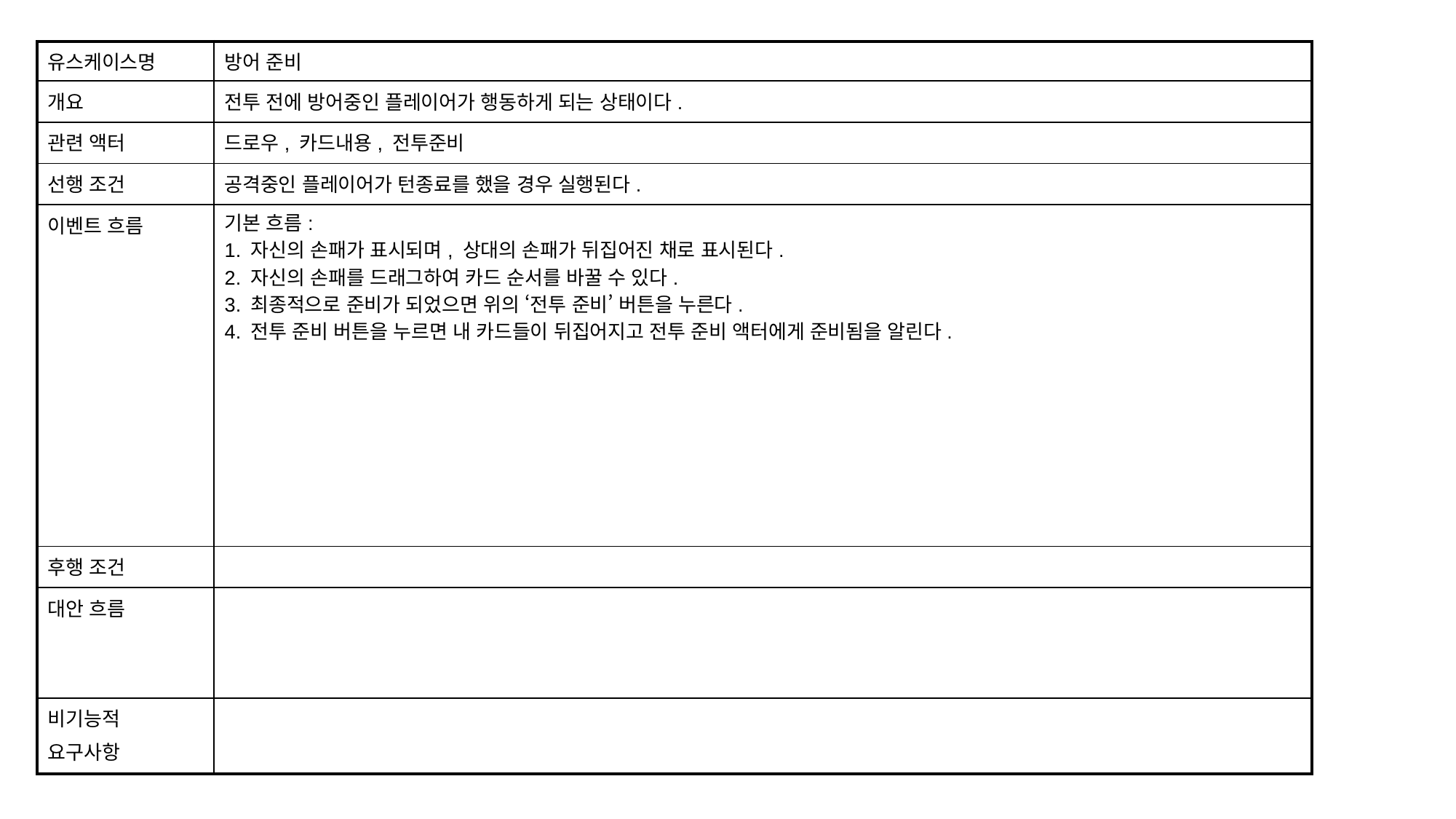

| 유스케이스명 | 방어 준비 |
| --- | --- |
| 개요 | 전투 전에 방어중인 플레이어가 행동하게 되는 상태이다. |
| 관련 액터 | 드로우, 카드내용, 전투준비 |
| 선행 조건 | 공격중인 플레이어가 턴종료를 했을 경우 실행된다. |
| 이벤트 흐름 | 기본 흐름: 1. 자신의 손패가 표시되며, 상대의 손패가 뒤집어진 채로 표시된다. 2. 자신의 손패를 드래그하여 카드 순서를 바꿀 수 있다. 3. 최종적으로 준비가 되었으면 위의 ‘전투 준비’ 버튼을 누른다. 4. 전투 준비 버튼을 누르면 내 카드들이 뒤집어지고 전투 준비 액터에게 준비됨을 알린다. |
| 후행 조건 |  |
| 대안 흐름 |  |
| 비기능적 요구사항 |  |